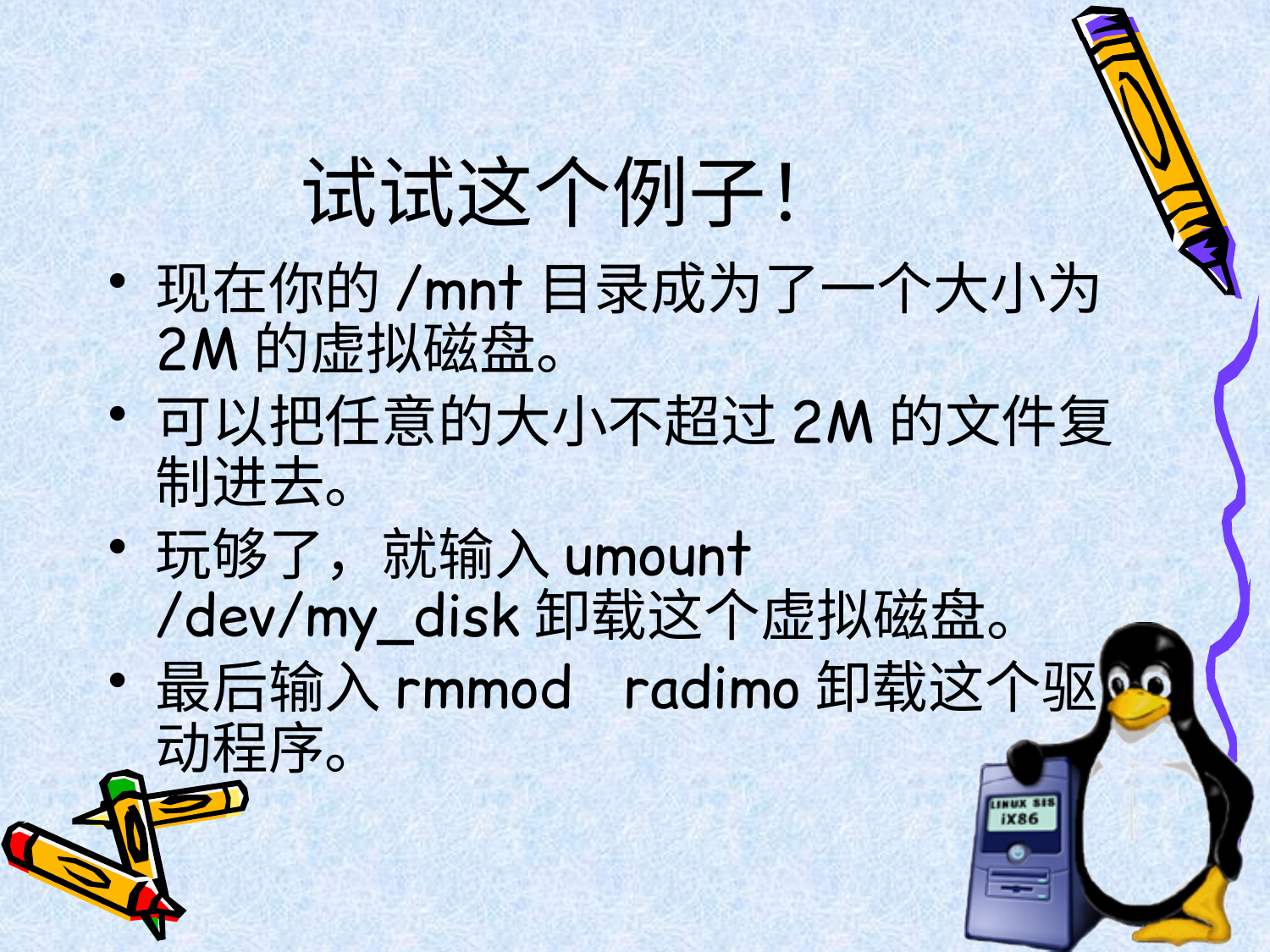

# 试试这个例子！
现在你的/mnt目录成为了一个大小为2M的虚拟磁盘。
可以把任意的大小不超过2M的文件复制进去。
玩够了，就输入umount  /dev/my_disk卸载这个虚拟磁盘。
最后输入rmmod   radimo卸载这个驱动程序。